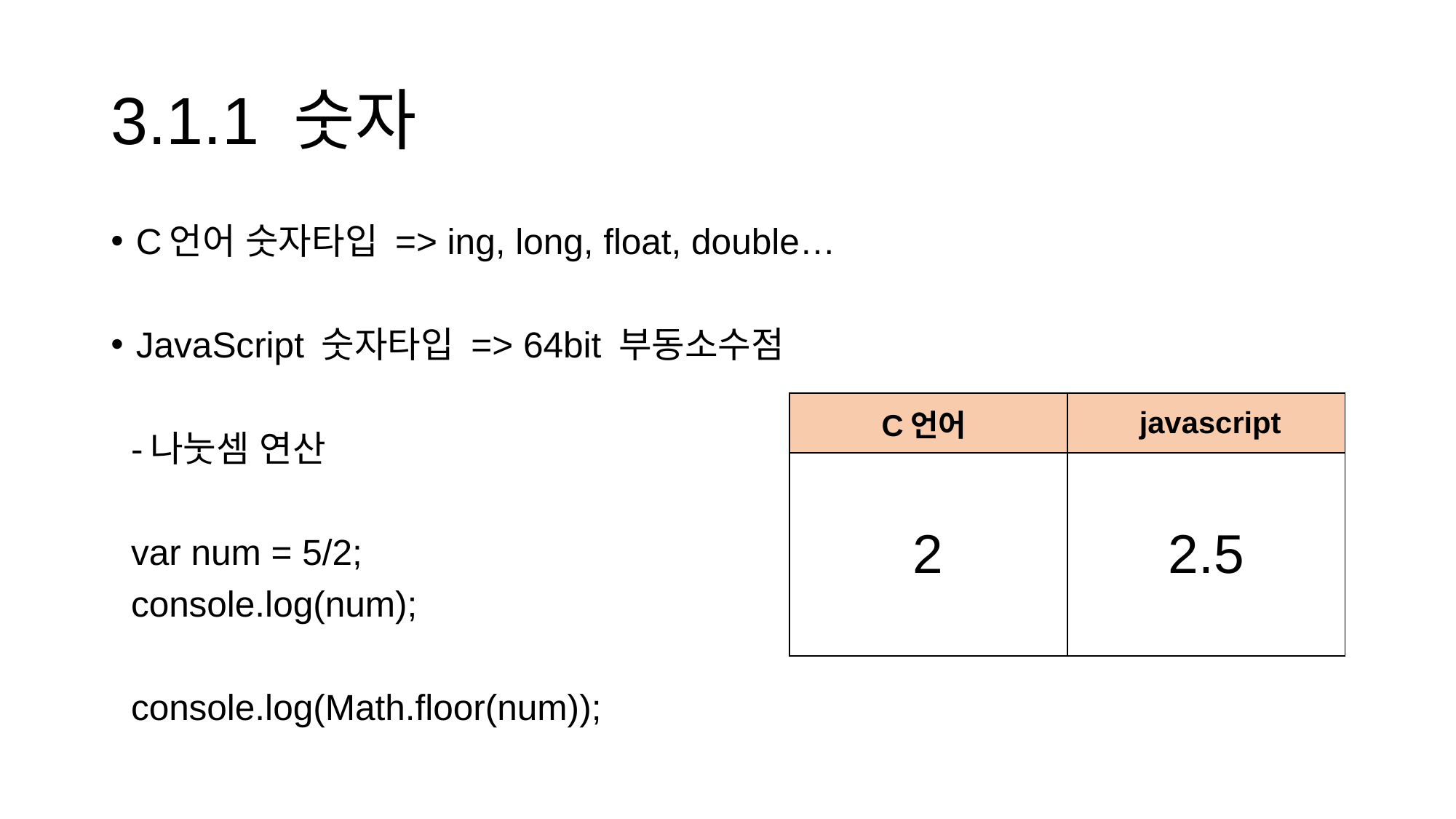

# 3.1.1 숫자
C언어 숫자타입 => ing, long, float, double…

JavaScript 숫자타입 => 64bit 부동소수점

  -나눗셈 연산

  var num = 5/2;
  console.log(num);

  console.log(Math.floor(num));

| C언어 | javascript |
| --- | --- |
| 2 | 2.5 |